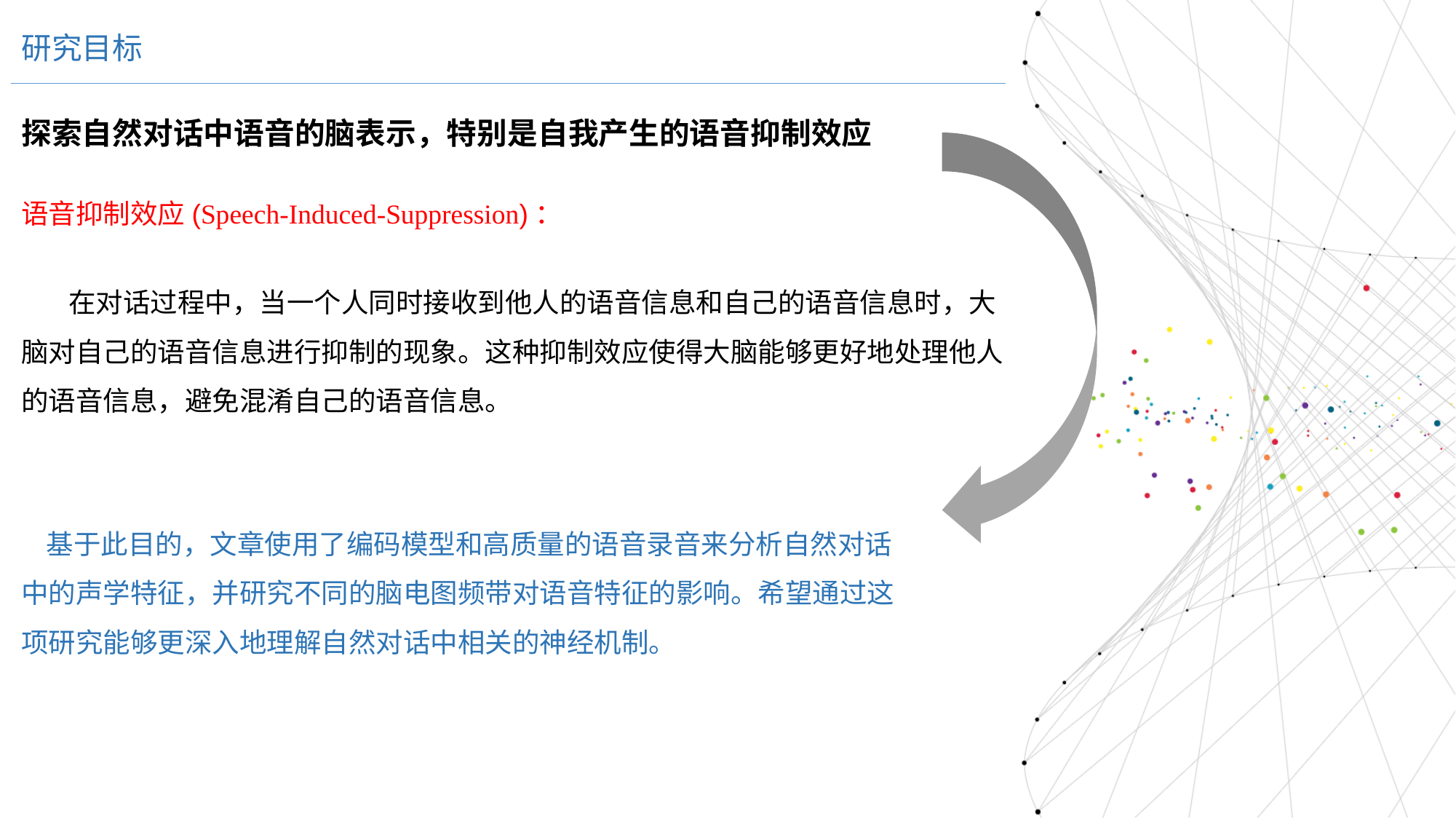

研究目标
探索自然对话中语音的脑表示，特别是自我产生的语音抑制效应

语音抑制效应(Speech-Induced-Suppression)：
在对话过程中，当一个人同时接收到他人的语音信息和自己的语音信息时，大脑对自己的语音信息进行抑制的现象。这种抑制效应使得大脑能够更好地处理他人的语音信息，避免混淆自己的语音信息。
   基于此目的，文章使用了编码模型和高质量的语音录音来分析自然对话中的声学特征，并研究不同的脑电图频带对语音特征的影响。希望通过这项研究能够更深入地理解自然对话中相关的神经机制。